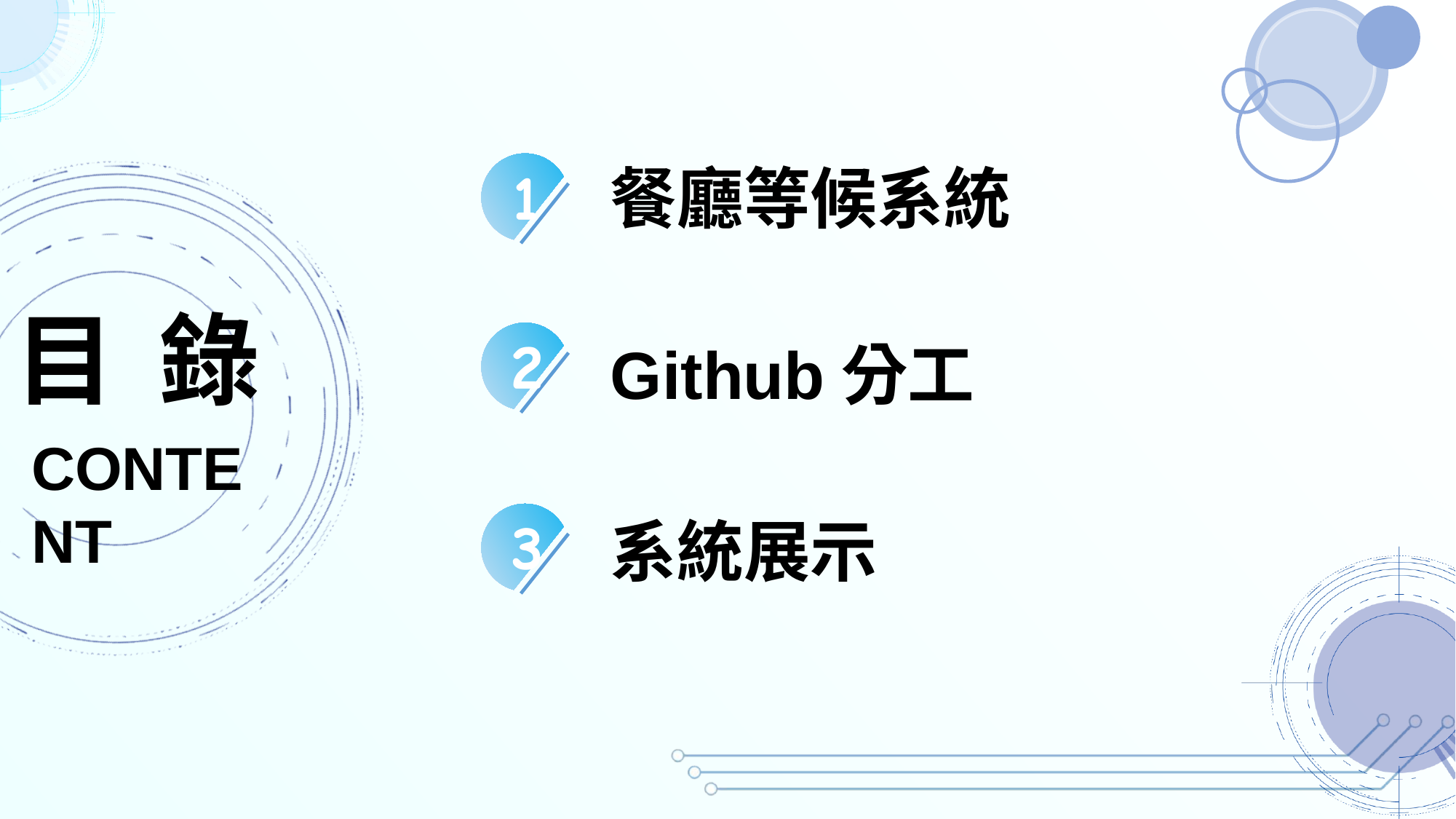

餐廳等候系統

1
目  錄

Github分工
2
CONTENT

系統展示
3